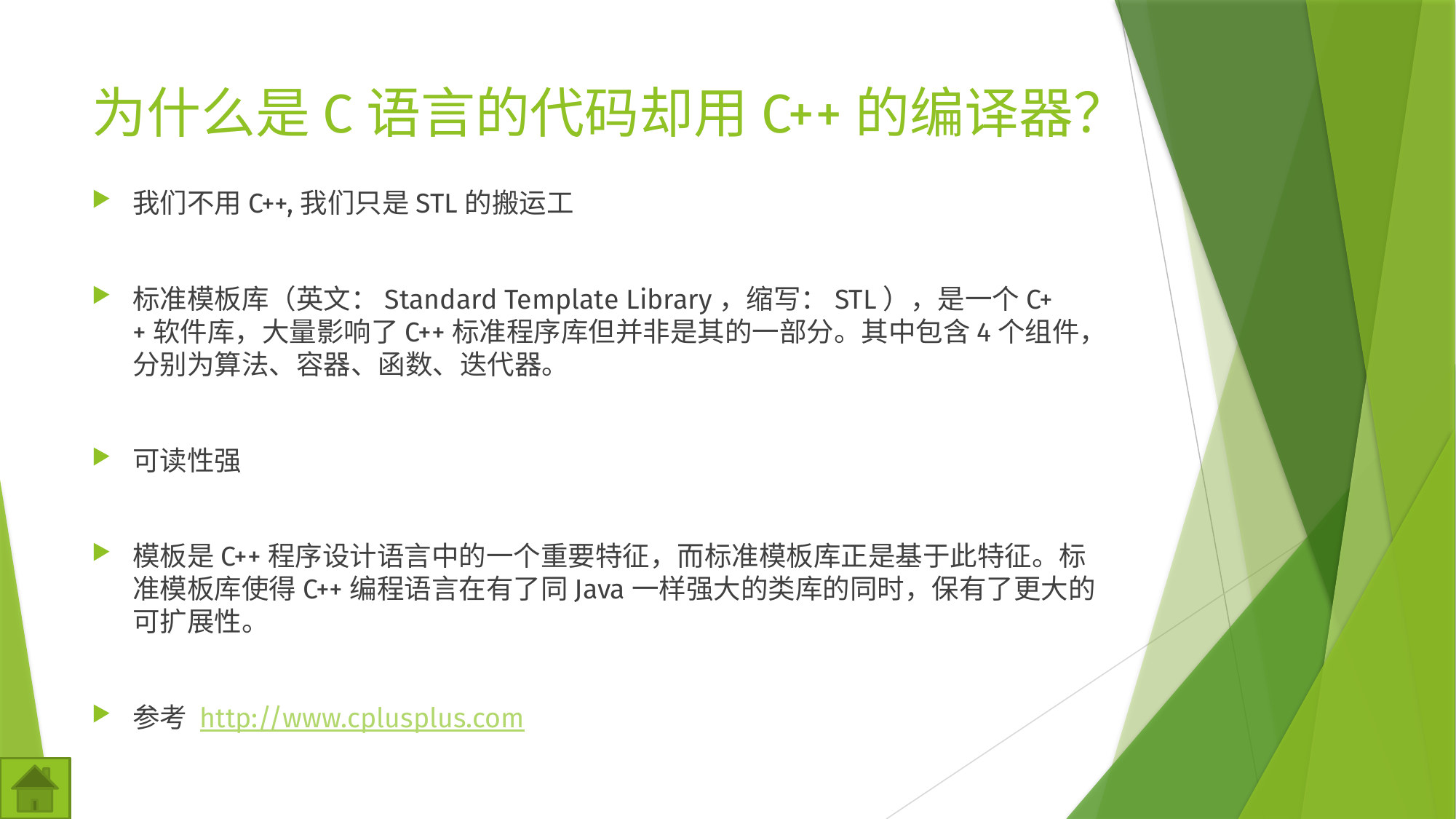

# 为什么是C语言的代码却用C++的编译器？
我们不用C++,我们只是STL的搬运工

标准模板库（英文：Standard Template Library，缩写：STL），是一个C++软件库，大量影响了C++标准程序库但并非是其的一部分。其中包含4个组件，分别为算法、容器、函数、迭代器。

可读性强

模板是C++程序设计语言中的一个重要特征，而标准模板库正是基于此特征。标准模板库使得C++编程语言在有了同Java一样强大的类库的同时，保有了更大的可扩展性。

参考 http://www.cplusplus.com